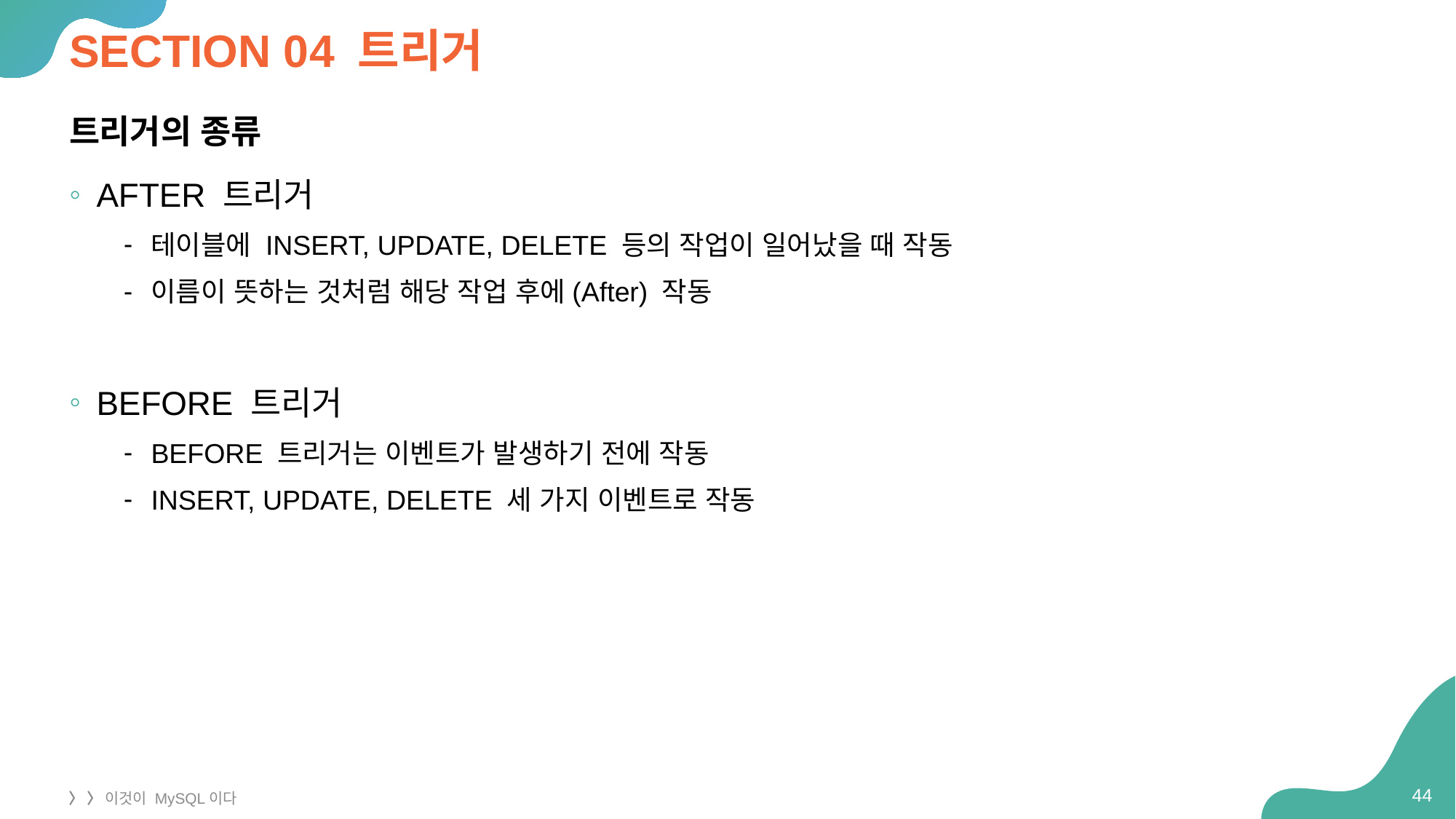

# SECTION 04 트리거
트리거의 종류
AFTER 트리거
테이블에 INSERT, UPDATE, DELETE 등의 작업이 일어났을 때 작동
이름이 뜻하는 것처럼 해당 작업 후에(After) 작동

BEFORE 트리거
BEFORE 트리거는 이벤트가 발생하기 전에 작동
INSERT, UPDATE, DELETE 세 가지 이벤트로 작동
44
〉 〉 이것이 MySQL이다